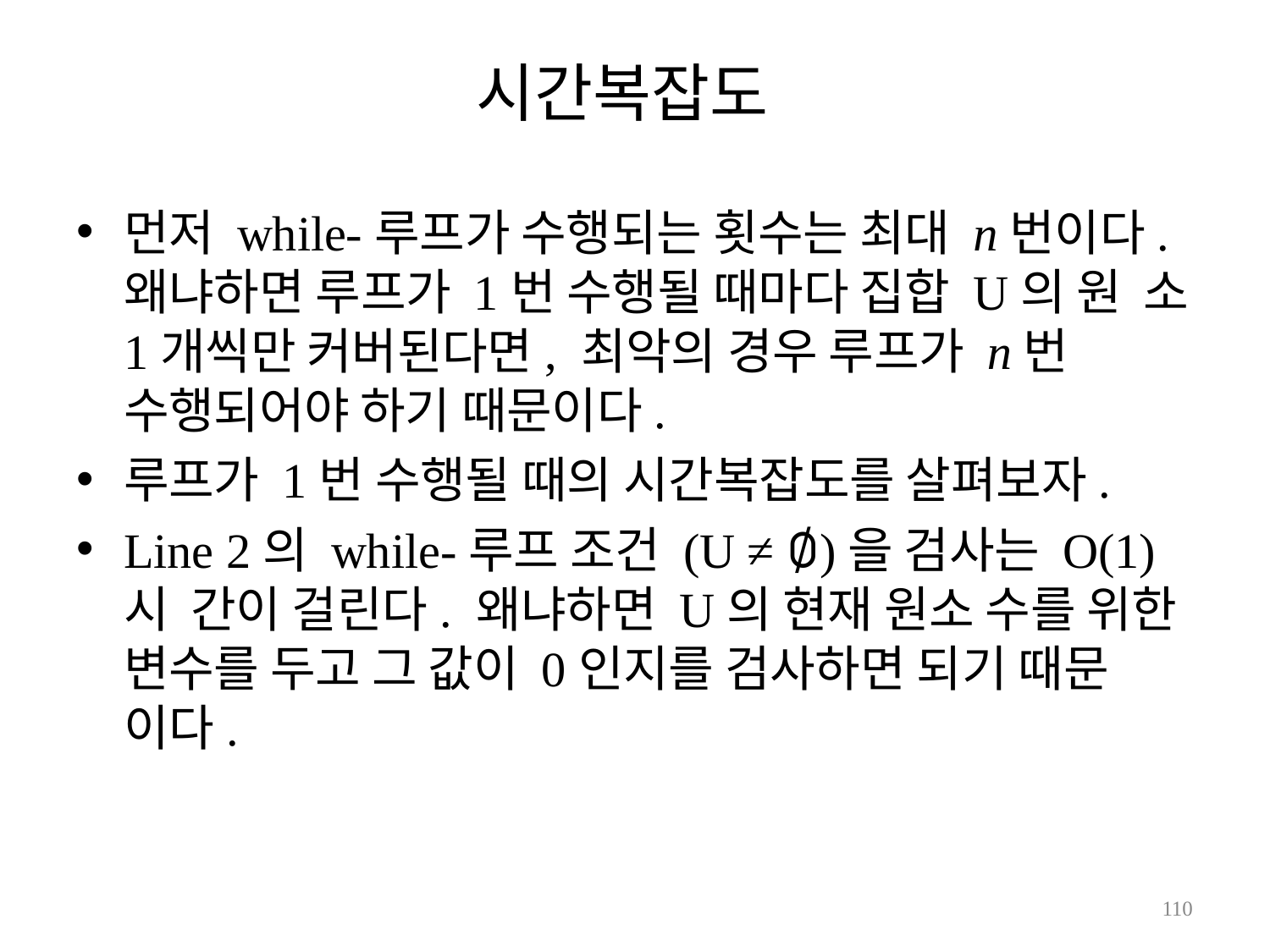

# 시간복잡도
먼저 while-루프가 수행되는 횟수는 최대 n번이다.  왜냐하면 루프가 1번 수행될 때마다 집합 U의 원  소 1개씩만 커버된다면, 최악의 경우 루프가 n번  수행되어야 하기 때문이다.
루프가 1번 수행될 때의 시간복잡도를 살펴보자.
Line 2의 while-루프 조건 (U ≠ ∅)을 검사는 O(1) 시  간이 걸린다. 왜냐하면 U의 현재 원소 수를 위한  변수를 두고 그 값이 0인지를 검사하면 되기 때문  이다.
110